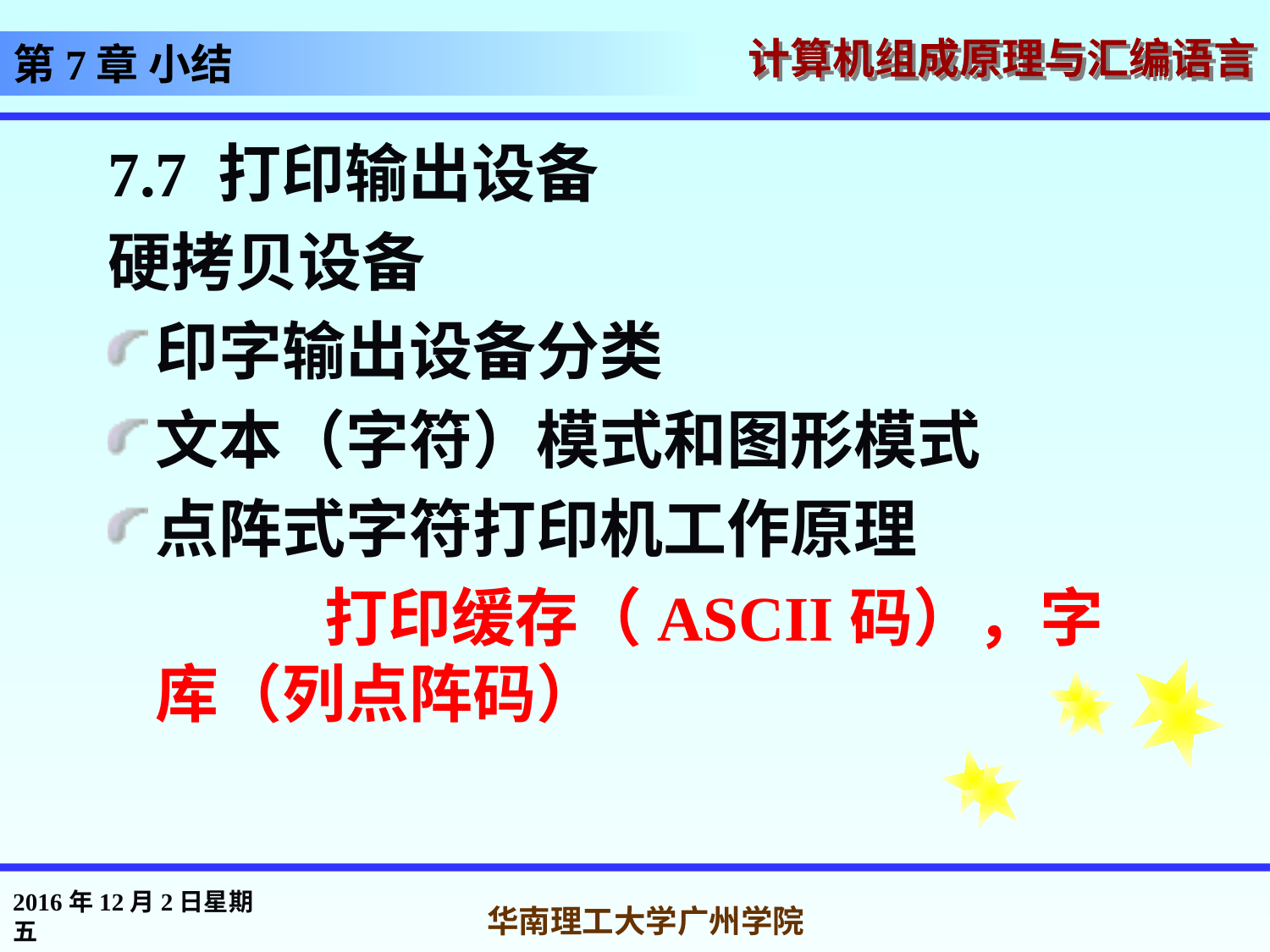

# 第7章 小结
7.7 打印输出设备
硬拷贝设备
印字输出设备分类
文本（字符）模式和图形模式
点阵式字符打印机工作原理
              打印缓存（ASCII码），字库（列点阵码）
2016年12月2日星期五
华南理工大学广州学院